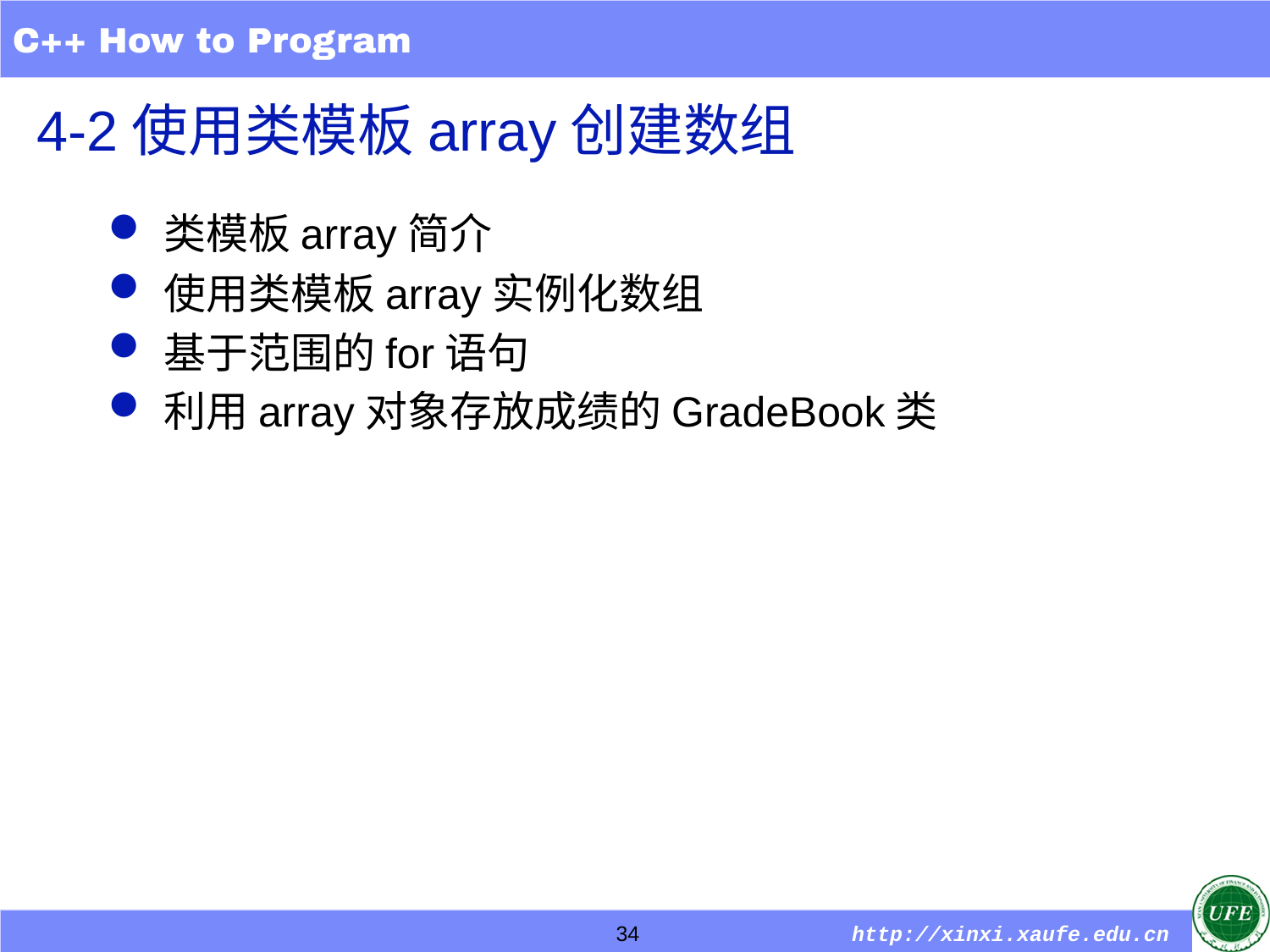

# 4-2使用类模板array创建数组
类模板array简介
使用类模板array实例化数组
基于范围的for语句
利用array对象存放成绩的GradeBook类
34